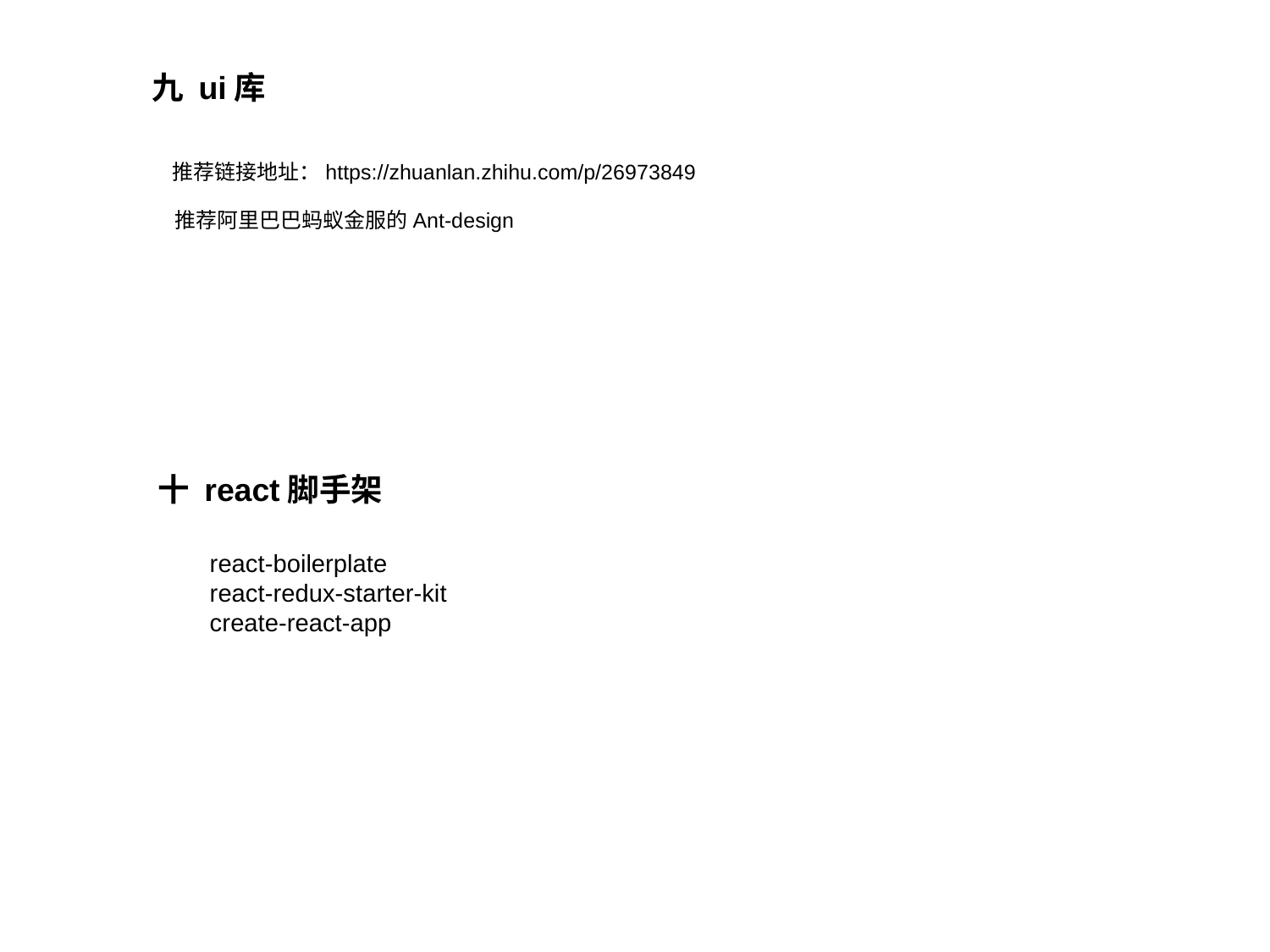

九 ui库
推荐链接地址：https://zhuanlan.zhihu.com/p/26973849
推荐阿里巴巴蚂蚁金服的Ant-design
十 react脚手架
react-boilerplate
react-redux-starter-kit
create-react-app